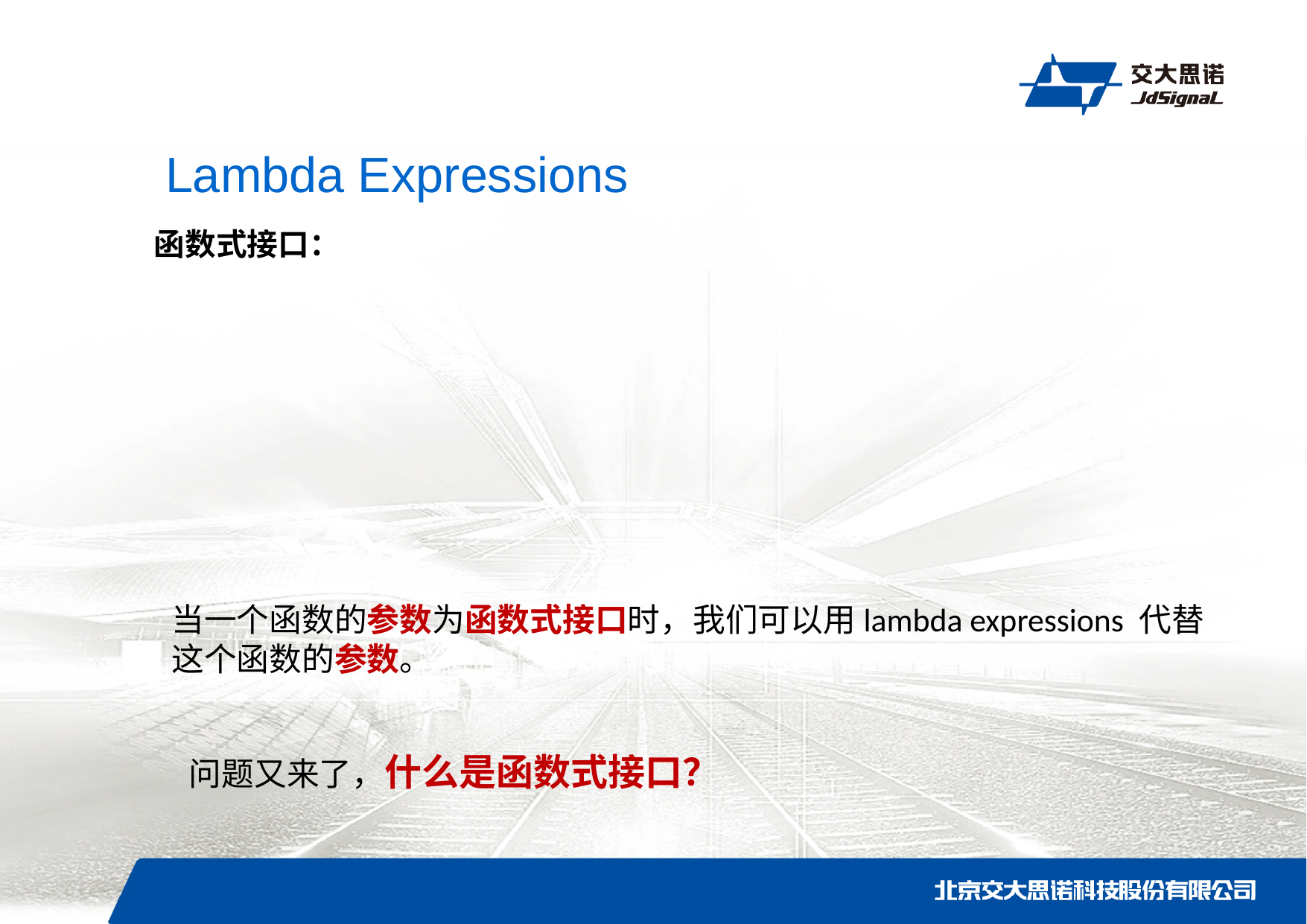

Lambda Expressions
函数式接口：

当一个函数的参数为函数式接口时，我们可以用lambda expressions 代替这个函数的参数。
问题又来了，什么是函数式接口？